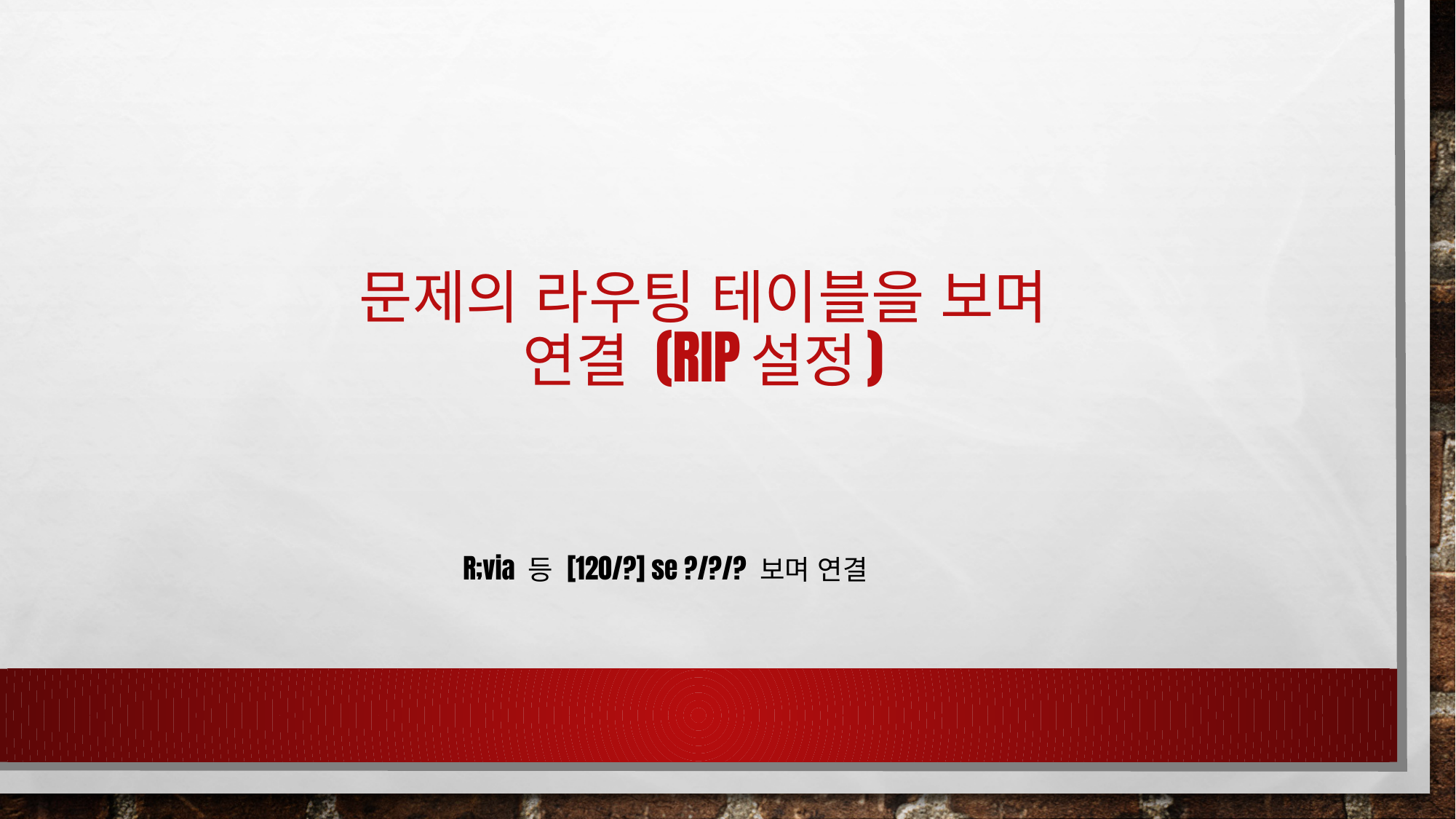

# 문제의 라우팅 테이블을 보며 연결 (RIP설정)
R;via 등 [120/?] se ?/?/? 보며 연결